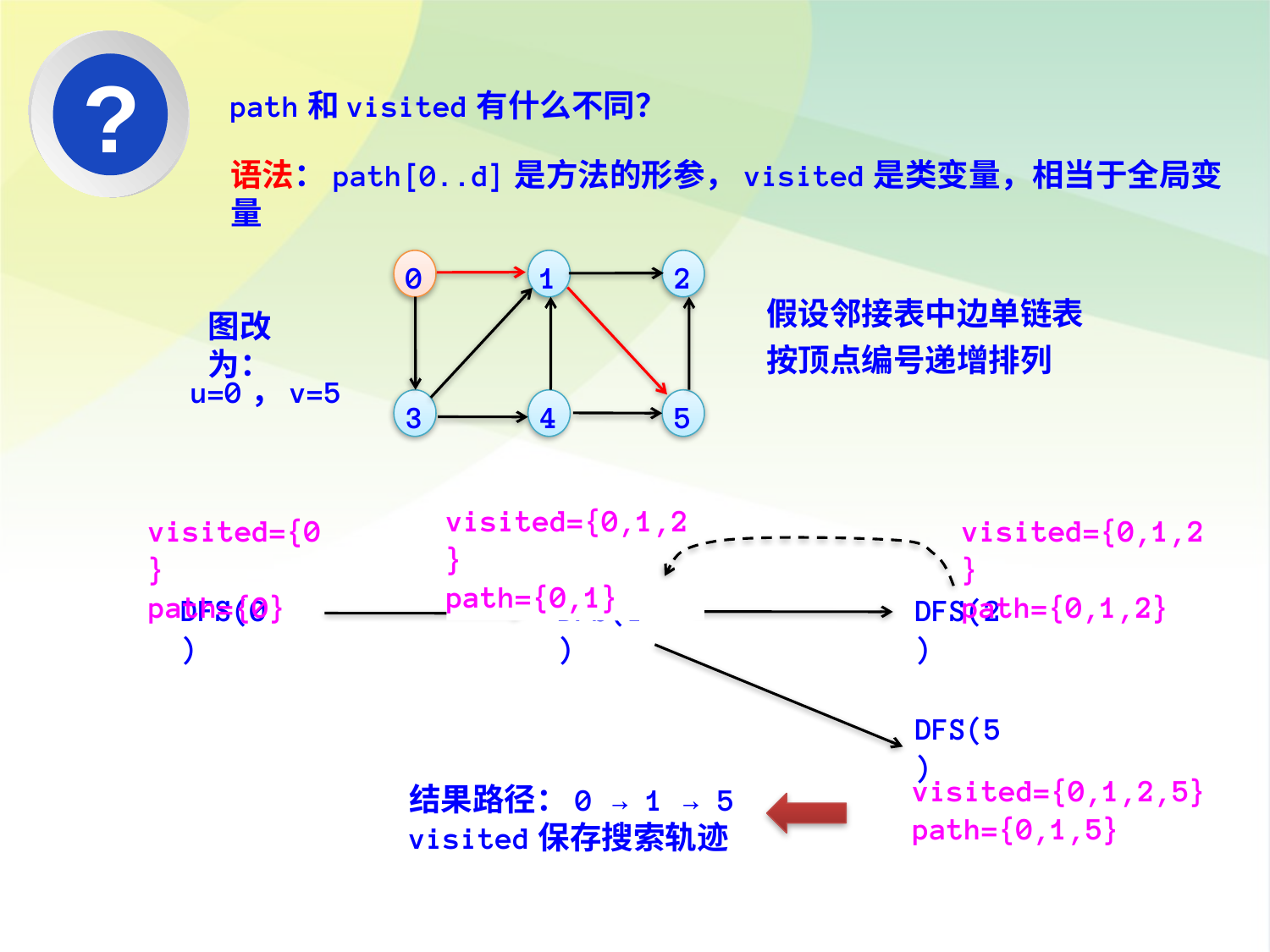

?
path和visited有什么不同？
语法：path[0..d]是方法的形参，visited是类变量，相当于全局变量
0
1
2

3
4
5

假设邻接表中边单链表按顶点编号递增排列
图改为：
u=0，v=5
visited={0,1,2}
path={0,1}
visited={0,1}
path={0,1}
visited={0}
path={0}
DFS(0)
visited={0,1,2}
path={0,1,2}

DFS(1)
DFS(2)
DFS(5)
visited={0,1,2,5}
path={0,1,5}
结果路径：0 → 1 → 5
visited保存搜索轨迹